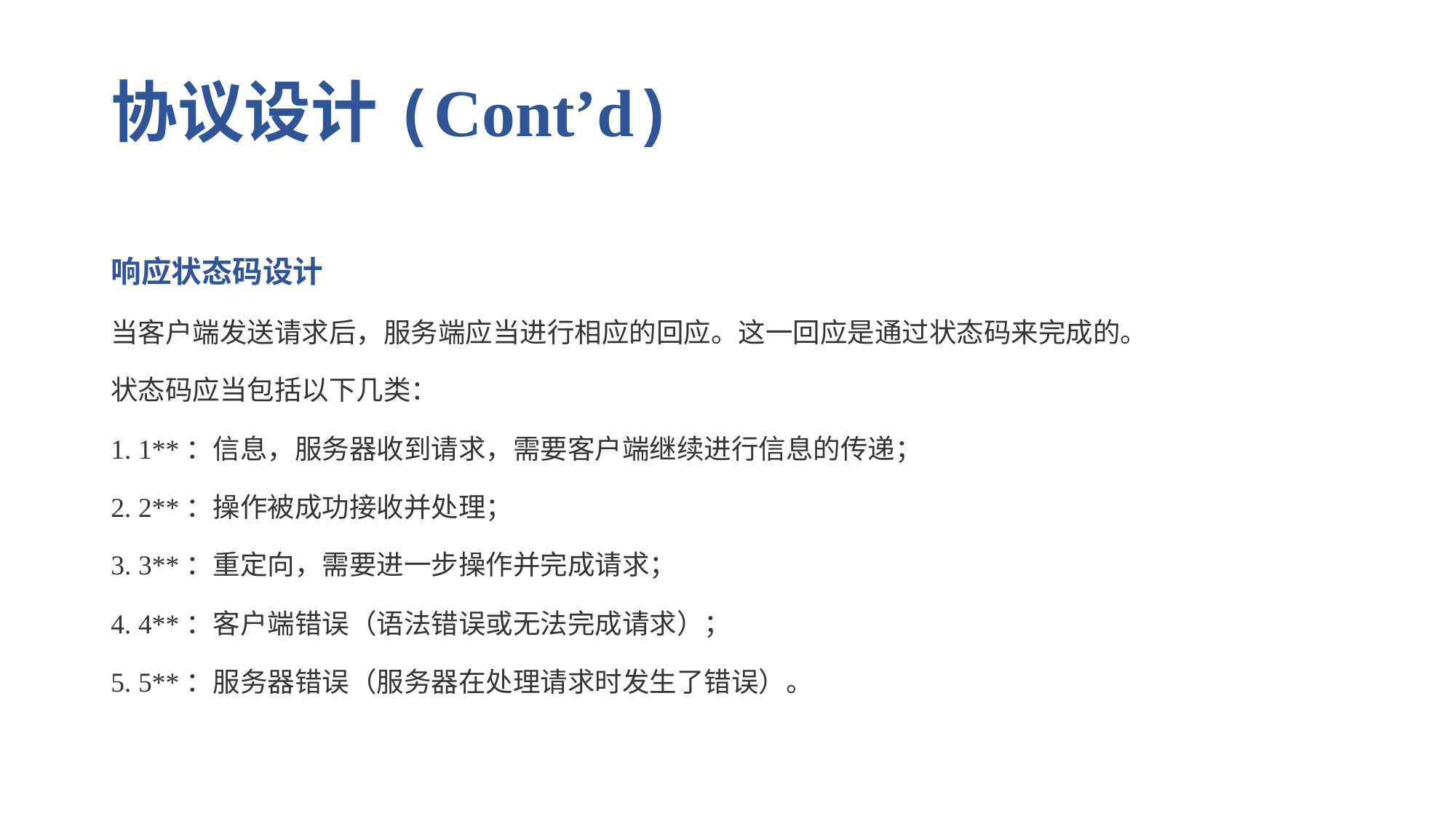

# 协议设计(Cont’d)
响应状态码设计
当客户端发送请求后，服务端应当进行相应的回应。这一回应是通过状态码来完成的。
状态码应当包括以下几类：
1. 1**：信息，服务器收到请求，需要客户端继续进行信息的传递；
2. 2**：操作被成功接收并处理；
3. 3**：重定向，需要进一步操作并完成请求；
4. 4**：客户端错误（语法错误或无法完成请求）；
5. 5**：服务器错误（服务器在处理请求时发生了错误）。